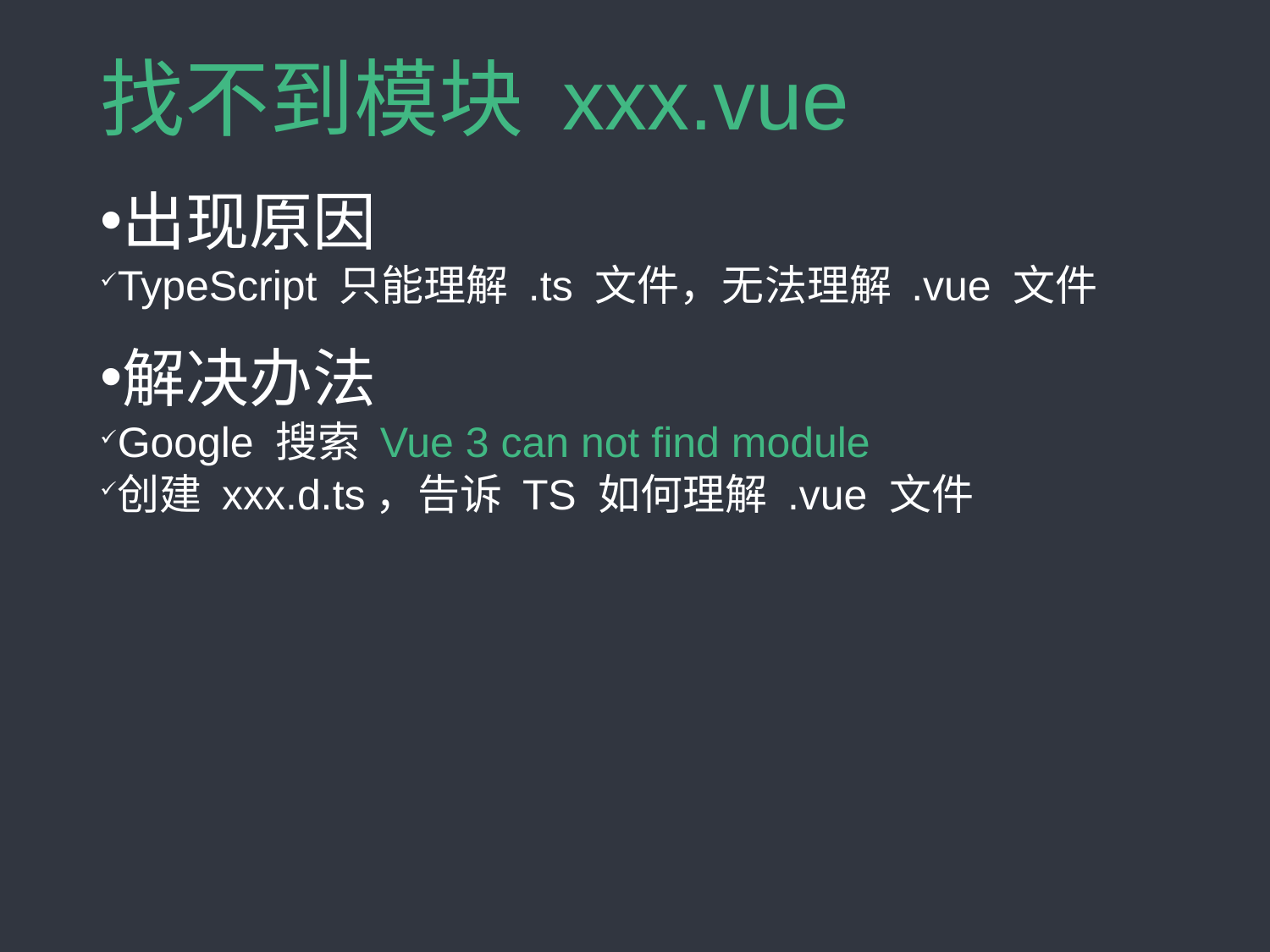

# 找不到模块 xxx.vue
出现原因
TypeScript 只能理解 .ts 文件，无法理解 .vue 文件
解决办法
Google 搜索 Vue 3 can not find module
创建 xxx.d.ts，告诉 TS 如何理解 .vue 文件